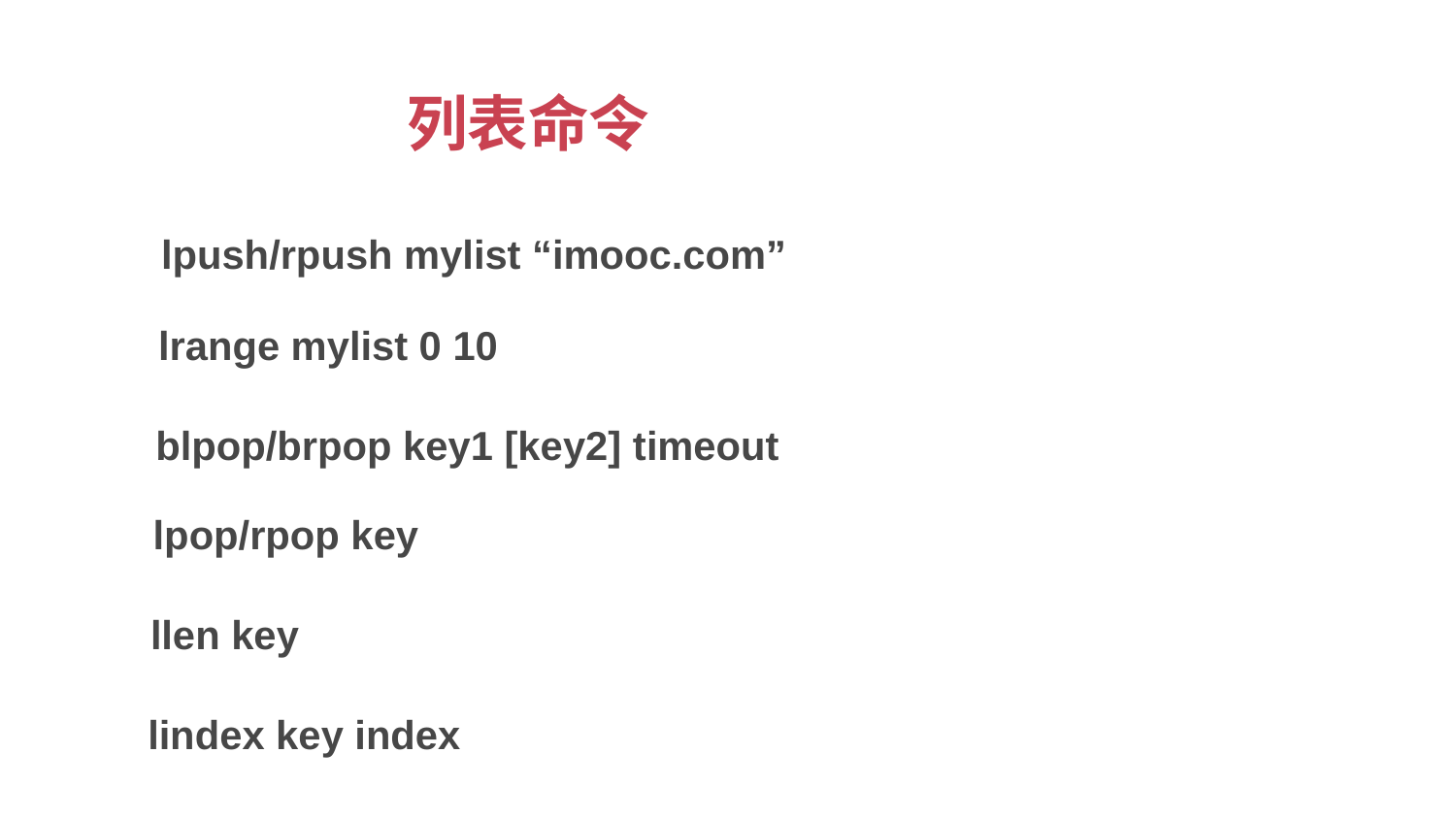

列表命令
lpush/rpush mylist “imooc.com”
lrange mylist 0 10
blpop/brpop key1 [key2] timeout
lpop/rpop key
llen key
lindex key index